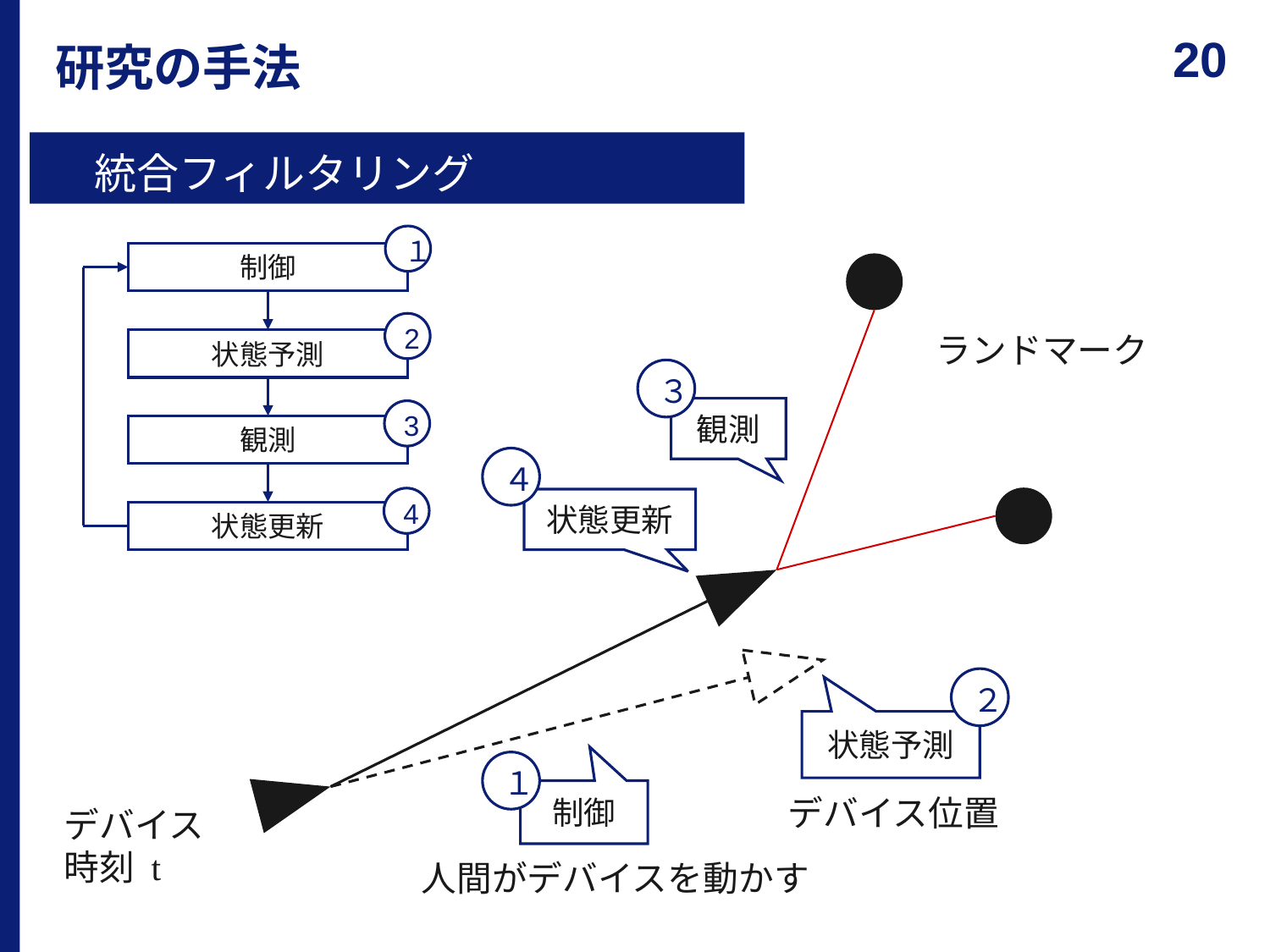

# 研究の手法
統合フィルタリング
１
制御
状態予測
観測
状態更新

2
ランドマーク
３
観測
3
４
4
状態更新
２
状態予測
１
制御
デバイス位置
デバイス
時刻 t

人間がデバイスを動かす